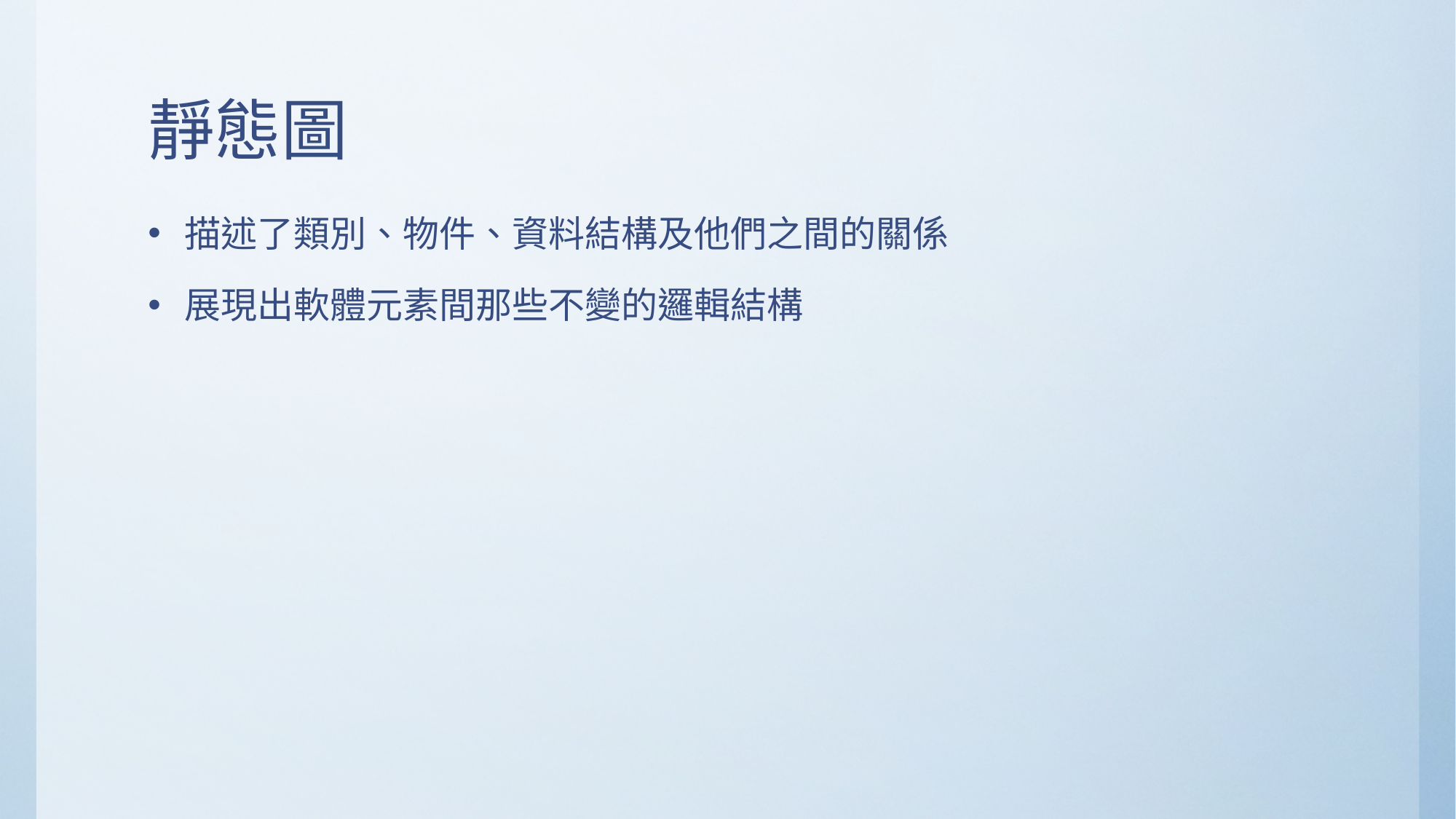

# 靜態圖
描述了類別、物件、資料結構及他們之間的關係
展現出軟體元素間那些不變的邏輯結構